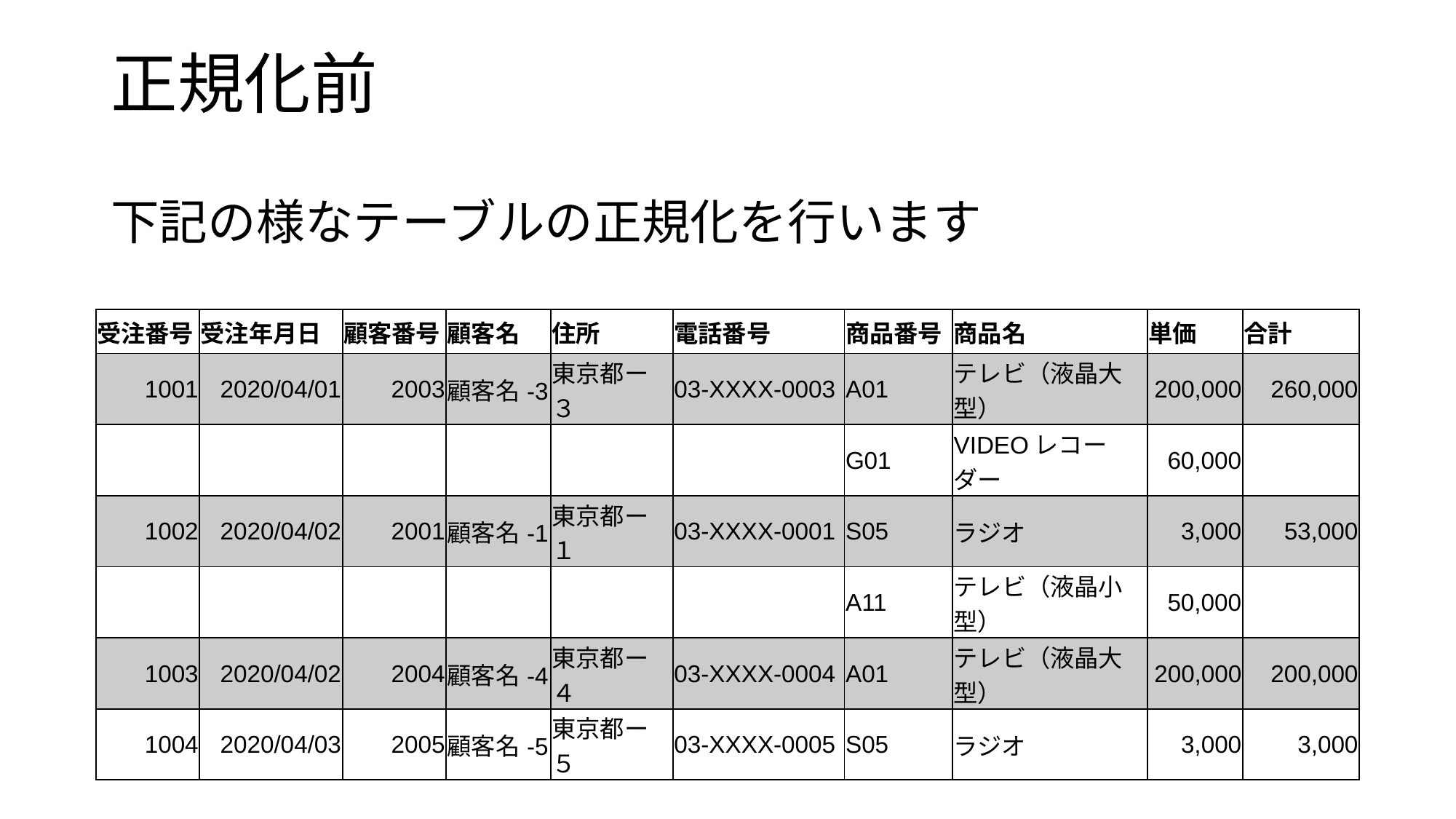

# 正規化前
下記の様なテーブルの正規化を行います
| 受注番号 | 受注年月日 | 顧客番号 | 顧客名 | 住所 | 電話番号 | 商品番号 | 商品名 | 単価 | 合計 |
| --- | --- | --- | --- | --- | --- | --- | --- | --- | --- |
| 1001 | 2020/04/01 | 2003 | 顧客名-3 | 東京都ー３ | 03-XXXX-0003 | A01 | テレビ（液晶大型） | 200,000 | 260,000 |
|  |  |  |  |  |  | G01 | VIDEOレコーダー | 60,000 |  |
| 1002 | 2020/04/02 | 2001 | 顧客名-1 | 東京都ー１ | 03-XXXX-0001 | S05 | ラジオ | 3,000 | 53,000 |
|  |  |  |  |  |  | A11 | テレビ（液晶小型） | 50,000 |  |
| 1003 | 2020/04/02 | 2004 | 顧客名-4 | 東京都ー４ | 03-XXXX-0004 | A01 | テレビ（液晶大型） | 200,000 | 200,000 |
| 1004 | 2020/04/03 | 2005 | 顧客名-5 | 東京都ー５ | 03-XXXX-0005 | S05 | ラジオ | 3,000 | 3,000 |